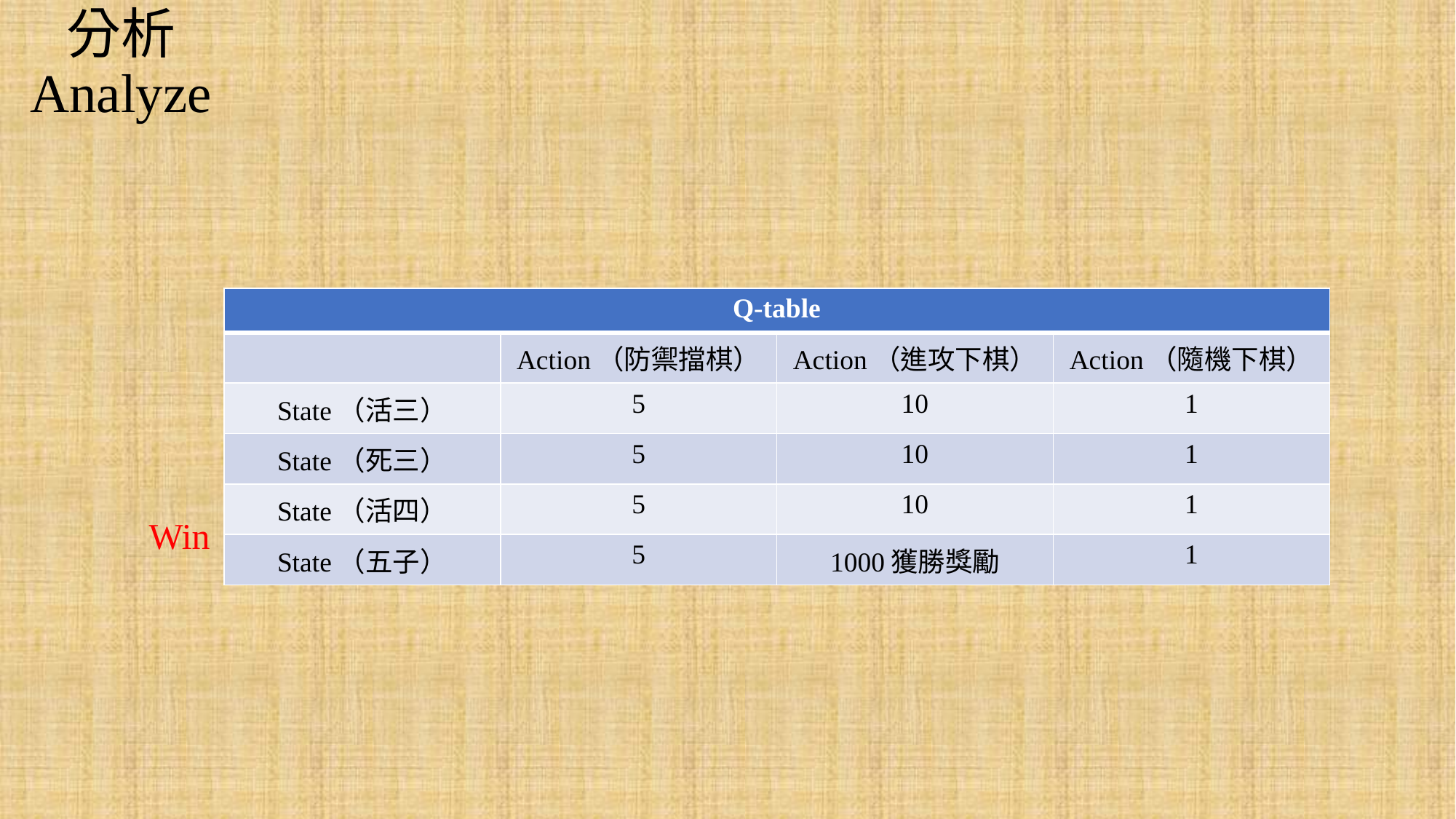

# 分析 Analyze
| Q-table |  |  |  |
| --- | --- | --- | --- |
|  | Action（防禦擋棋） | Action（進攻下棋） | Action（隨機下棋） |
| State（活三） | 5 | 10 | 1 |
| State（死三） | 5 | 10 | 1 |
| State（活四） | 5 | 10 | 1 |
| State（五子） | 5 | 1000獲勝獎勵 | 1 |
Win